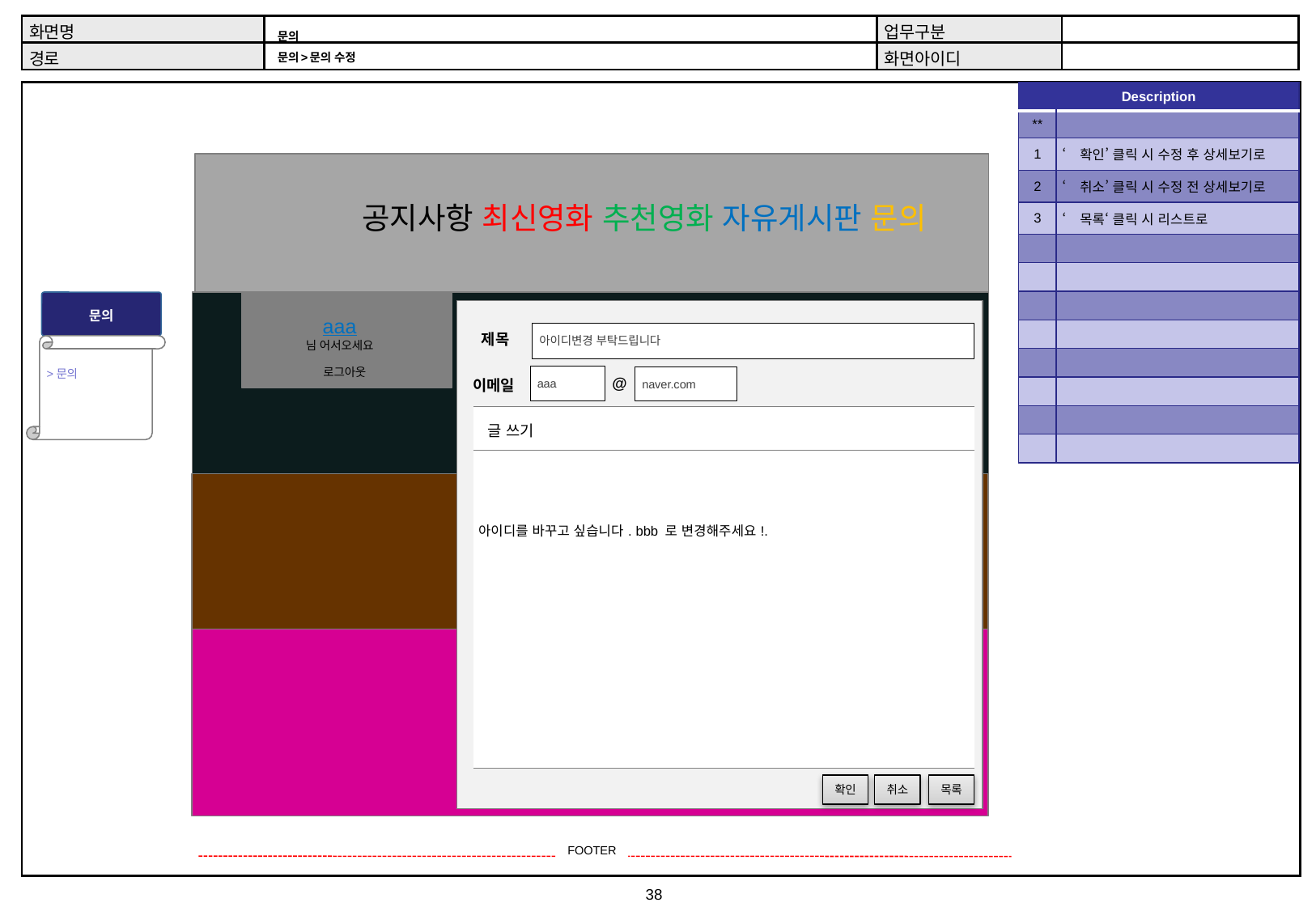

# 문의 문의>문의 수정
| Description |  |
| --- | --- |
| \*\* |  |
| 1 | ‘확인’ 클릭 시 수정 후 상세보기로 |
| 2 | ‘취소’ 클릭 시 수정 전 상세보기로 |
| 3 | ‘목록‘ 클릭 시 리스트로 |
|  |  |
|  |  |
|  |  |
|  |  |
|  |  |
|  |  |
|  |  |
|  |  |

공지사항 최신영화 추천영화 자유게시판 문의

문의

aaa
님 어서오세요
아이디변경 부탁드립니다
제목

>문의
로그아웃
aaa
naver.com
@
이메일
|  |
| --- |
| 아이디를 바꾸고 싶습니다. bbb 로 변경해주세요!. |
글 쓰기

확인
취소
목록